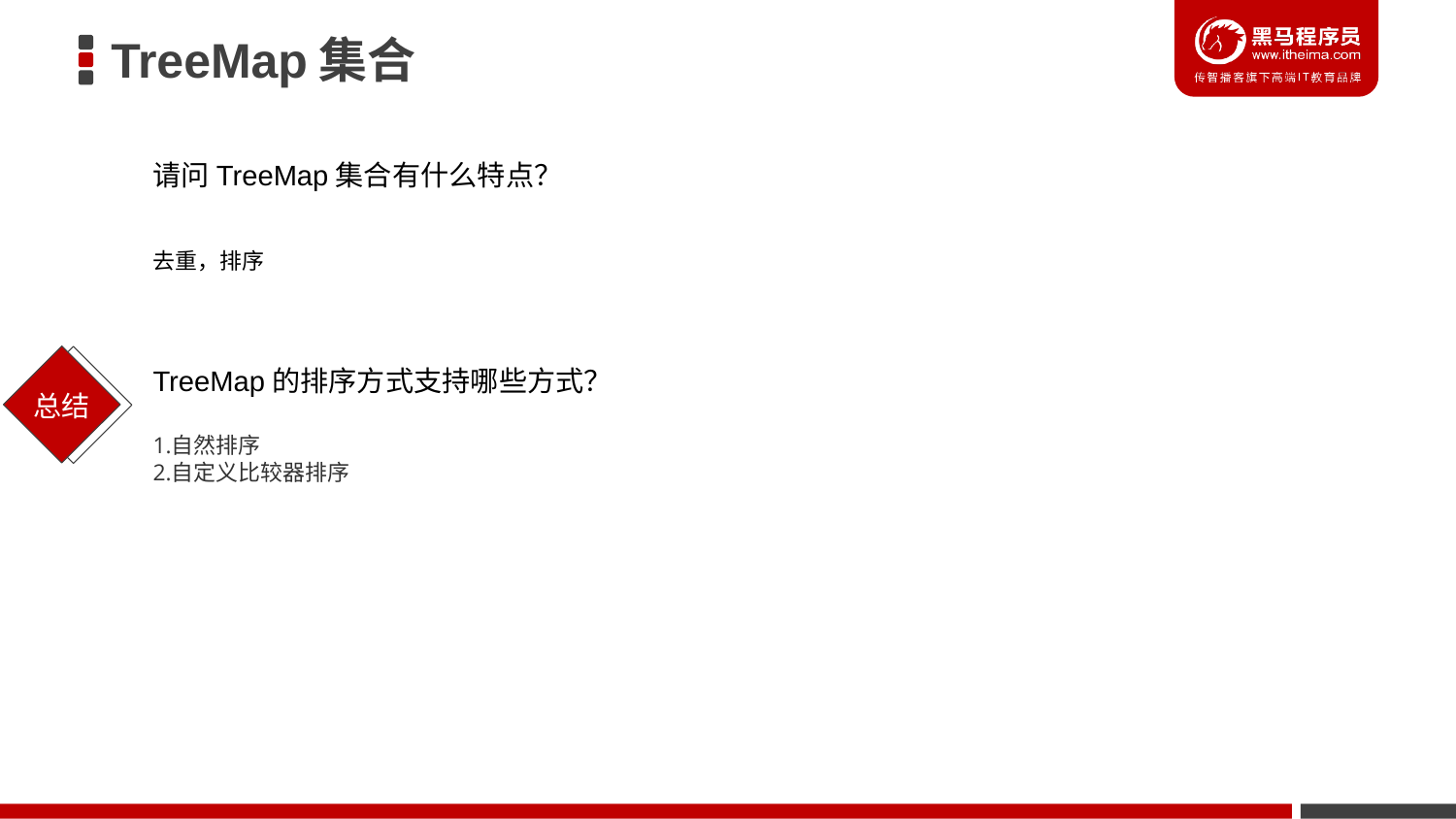

# TreeMap集合
请问TreeMap集合有什么特点？
去重，排序
TreeMap的排序方式支持哪些方式？
自然排序
自定义比较器排序